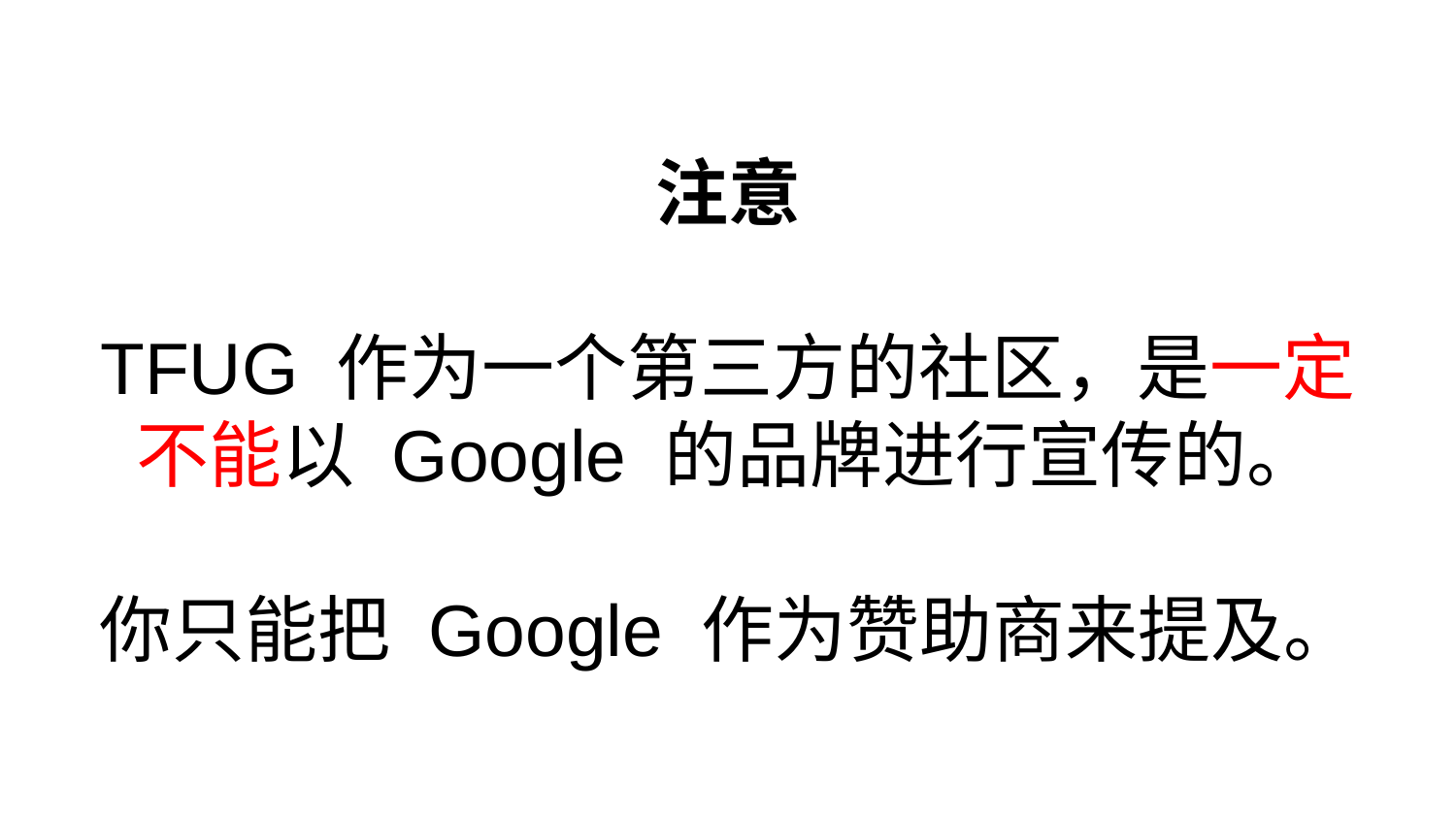

# 注意

TFUG 作为一个第三方的社区，是一定不能以 Google 的品牌进行宣传的。

你只能把 Google 作为赞助商来提及。